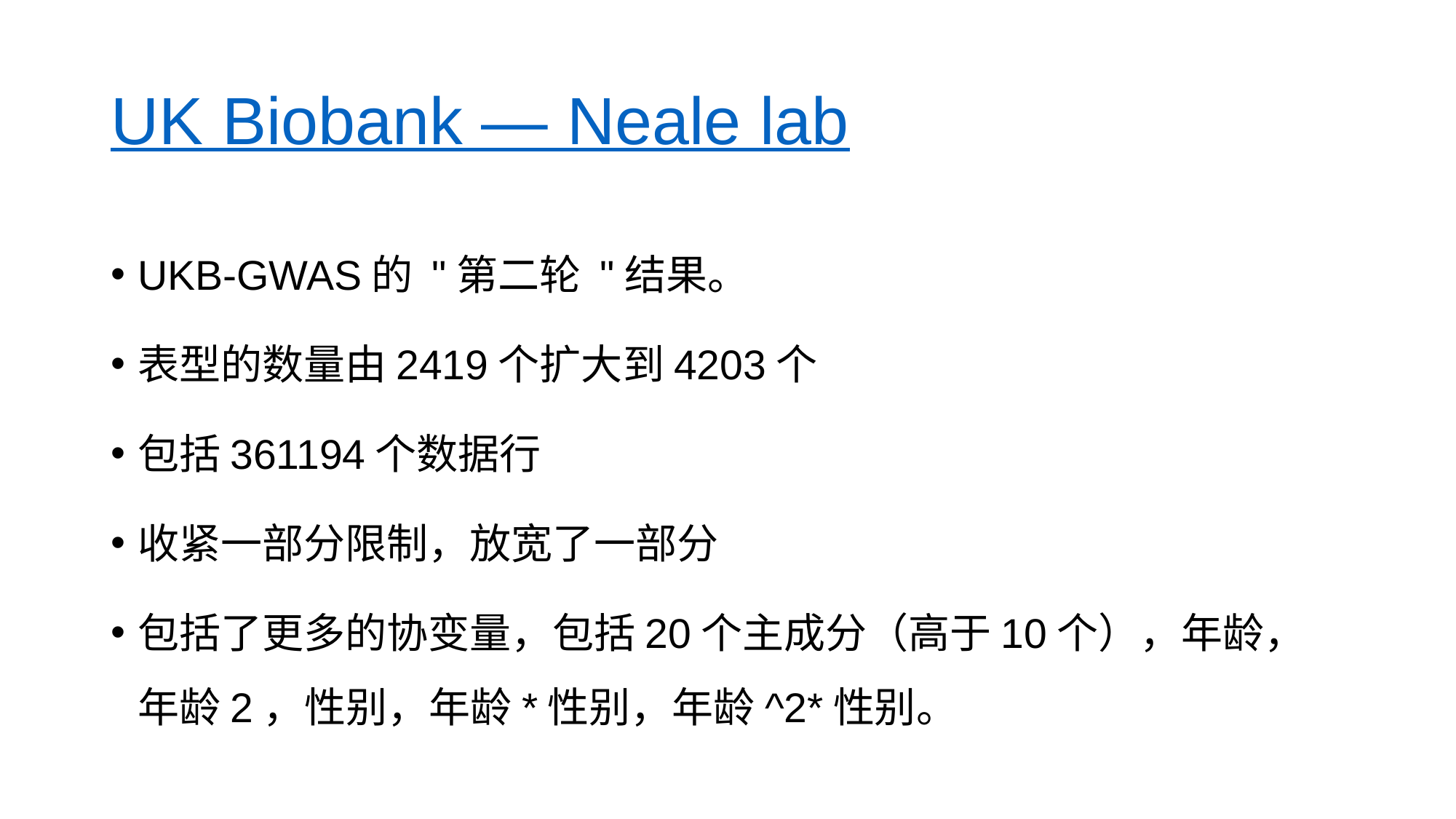

# UK Biobank — Neale lab
UKB-GWAS的 "第二轮 "结果。
表型的数量由2419个扩大到4203个
包括361194个数据行
收紧一部分限制，放宽了一部分
包括了更多的协变量，包括20个主成分（高于10个），年龄，年龄2，性别，年龄*性别，年龄^2*性别。